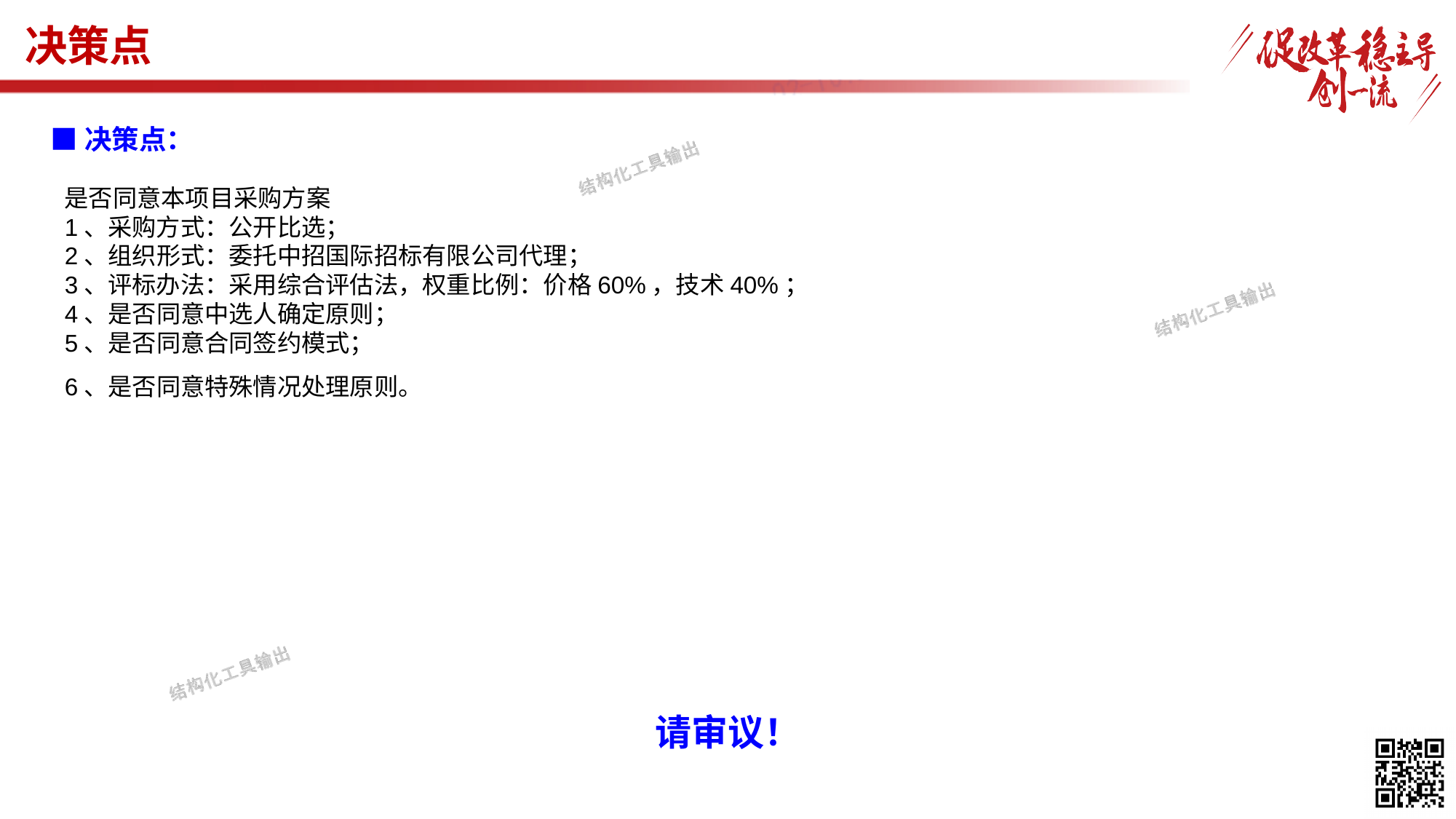

决策点
■决策点：
是否同意本项目采购方案
1、采购方式：公开比选；
2、组织形式：委托中招国际招标有限公司代理；
3、评标办法：采用综合评估法，权重比例：价格60%，技术40%；
4、是否同意中选人确定原则；
5、是否同意合同签约模式；
6、是否同意特殊情况处理原则。
请审议！
11